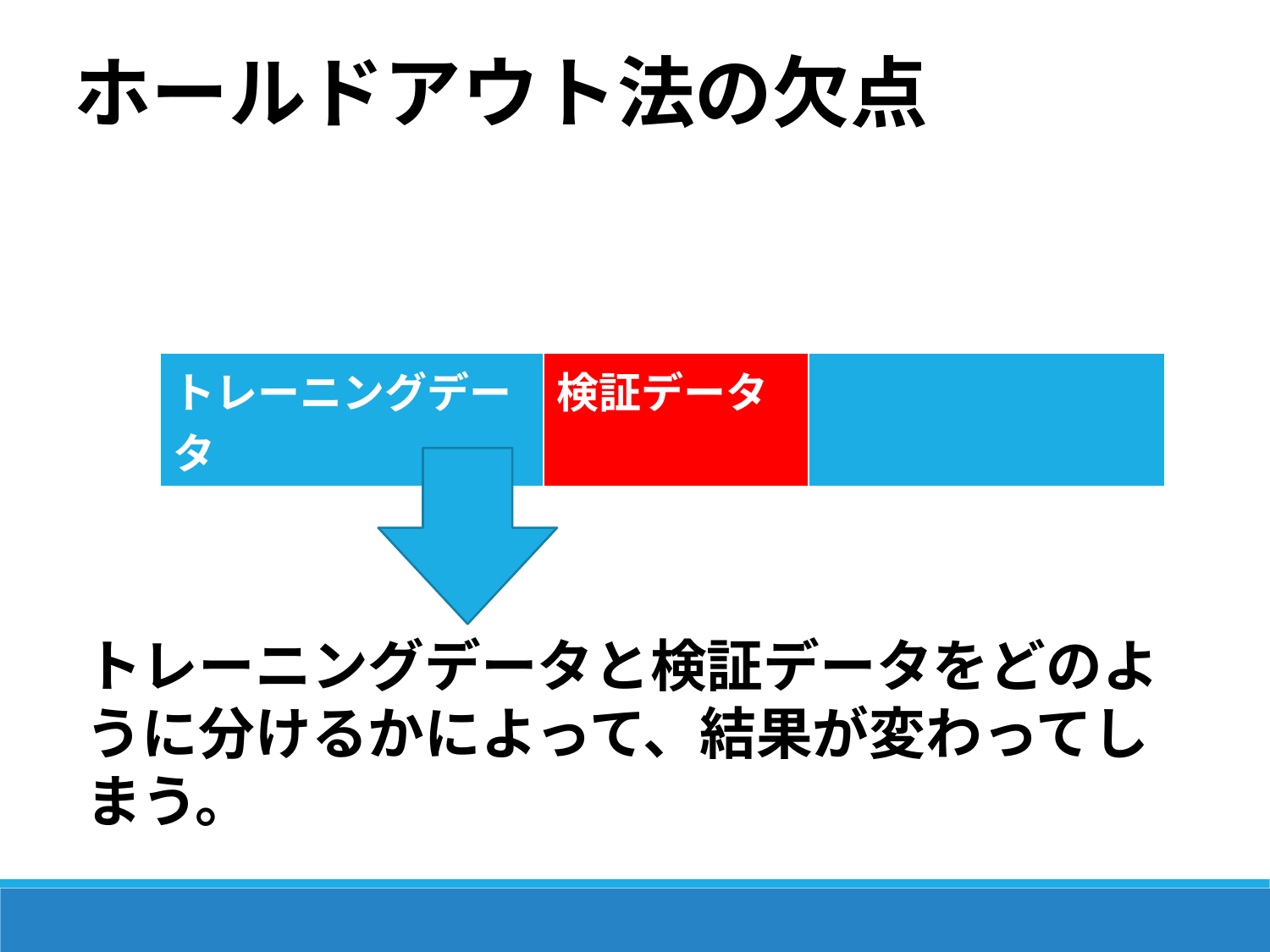

ホールドアウト法の欠点
| トレーニングデータ | 検証データ |  |
| --- | --- | --- |

トレーニングデータと検証データをどのように分けるかによって、結果が変わってしまう。